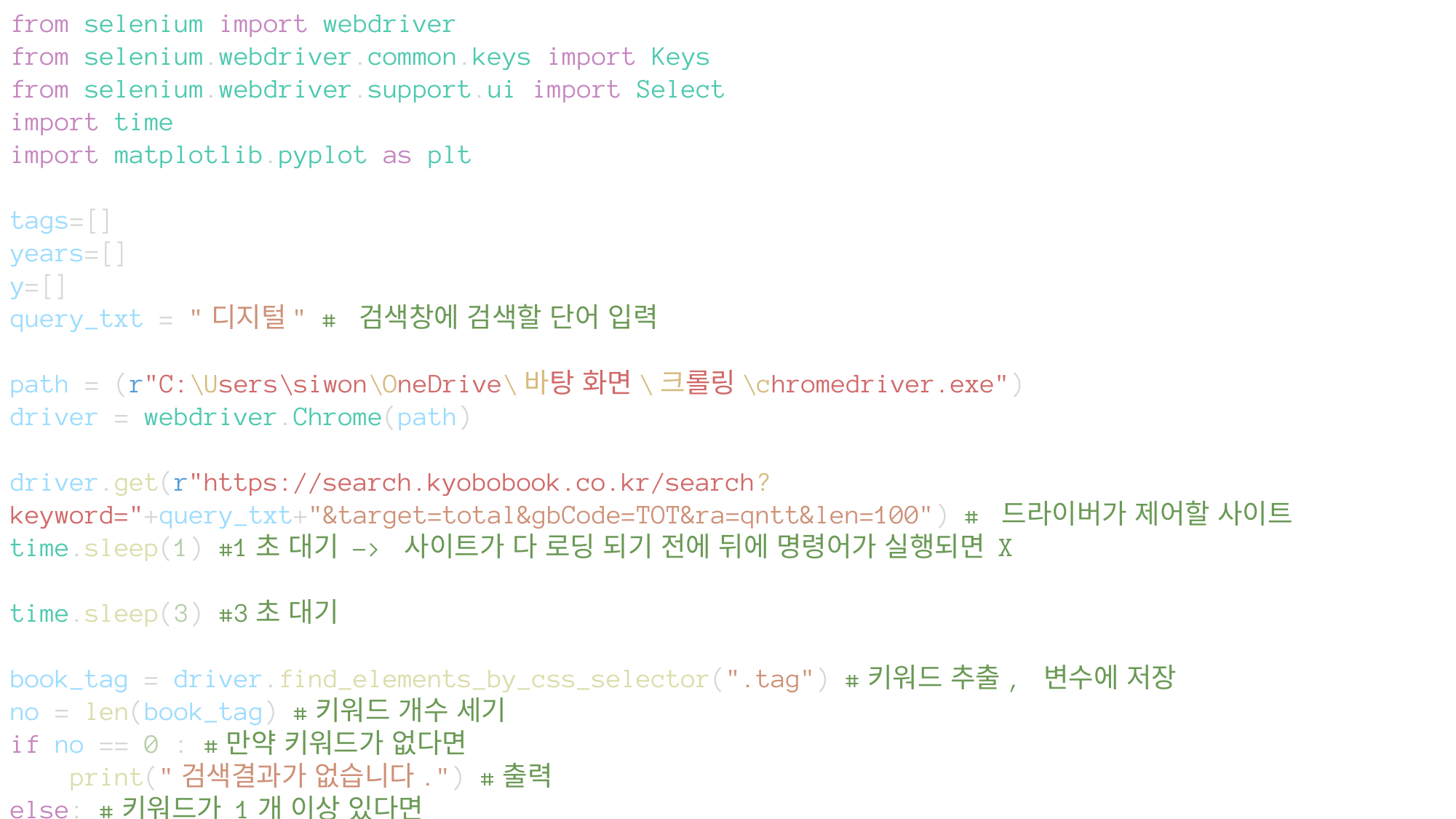

from selenium import webdriver
from selenium.webdriver.common.keys import Keys
from selenium.webdriver.support.ui import Select
import time
import matplotlib.pyplot as plt
tags=[]
years=[]
y=[]
query_txt = "디지털" # 검색창에 검색할 단어 입력
path = (r"C:\Users\siwon\OneDrive\바탕 화면\크롤링\chromedriver.exe")
driver = webdriver.Chrome(path)
driver.get(r"https://search.kyobobook.co.kr/search?keyword="+query_txt+"&target=total&gbCode=TOT&ra=qntt&len=100") # 드라이버가 제어할 사이트
time.sleep(1) #1초 대기 -> 사이트가 다 로딩 되기 전에 뒤에 명령어가 실행되면 X
time.sleep(3) #3초 대기
book_tag = driver.find_elements_by_css_selector(".tag") #키워드 추출, 변수에 저장
no = len(book_tag) #키워드 개수 세기
if no == 0 : #만약 키워드가 없다면
    print("검색결과가 없습니다.") #출력
else: #키워드가 1개 이상 있다면
    print("키워드 수 : ",no,"개") #키워드 개수 출력
    for i in book_tag: #반복문 / 키워드 수만큼 반복
        title = i.text # 추출한 키워드를 title에 저장
        print(title)
        tags.append(title) #title을 리스트에 저장
result = list(set(tags)) #반복되는 문자열 삭제
print("검색어 : ",query_txt) #검색어 출력
print(result, len(result), "개") #추출 키워드 출력, 키워드 개수 출력
book_time = driver.find_elements_by_xpath('//span[@class="date"]') #출간일자를 수집할 변수
for i in book_time:
    year = i.text.split()[0]  #출간년도를 리스트에 저장
    if year in ['2017년', '2018년', '2019년', '2020년', '2021년', '2022년']:
        #저장한 값이 기간 내에 속한다면
        years.append(year) #years리스트에 저장
driver.get(r"https://search.kyobobook.co.kr/search?keyword="+query_txt+"&target=total&gbCode=TOT&page=2&ra=qntt&len=100")
book_time = driver.find_elements_by_xpath('//span[@class="date"]')
for i in book_time:
    year = i.text.split()[0]  # Split the text and get the year part
    if year in ['2017년', '2018년', '2019년', '2020년', '2021년', '2022년']:
        years.append(year)
    if len(years)==100: #값이 100개가 되면 끝내기
        break
print("2017년 : ",years.count("2017년"),"권") #years리스트 안에 2017인 값의 개수
print("2018년 : ",years.count("2018년"),"권") #years리스트 안에 2018인 값의 개수
print("2019년 : ",years.count("2019년"),"권") #years리스트 안에 2019인 값의 개수
print("2020년 : ",years.count("2020년"),"권") #years리스트 안에 2020인 값의 개수
print("2021년 : ",years.count("2021년"),"권") #years리스트 안에 2021인 값의 개수
print("2022년 : ",years.count("2022년"),"권") #years리스트 안에 2022인 값의 개수
print(len(years))
# 그래프로 표현할 두 데이터 리스트 정의
sun = [2017, 2018, 2019, 2020, 2021, 2022]
scores = [years.count("2017년"), years.count("2018년"),
years.count("2019년"), years.count("2020년"), years.count("2021년"), years.count("2022년")]
plt.plot(sun, scores) # 사용할 데이터 리스트 선언
# X값과 y값으로 사용할 값 설정
plt.xlabel('Year')
plt.ylabel('Score')
plt.grid(True) # 눈금 표시
plt.show()# 그래프 보여주기